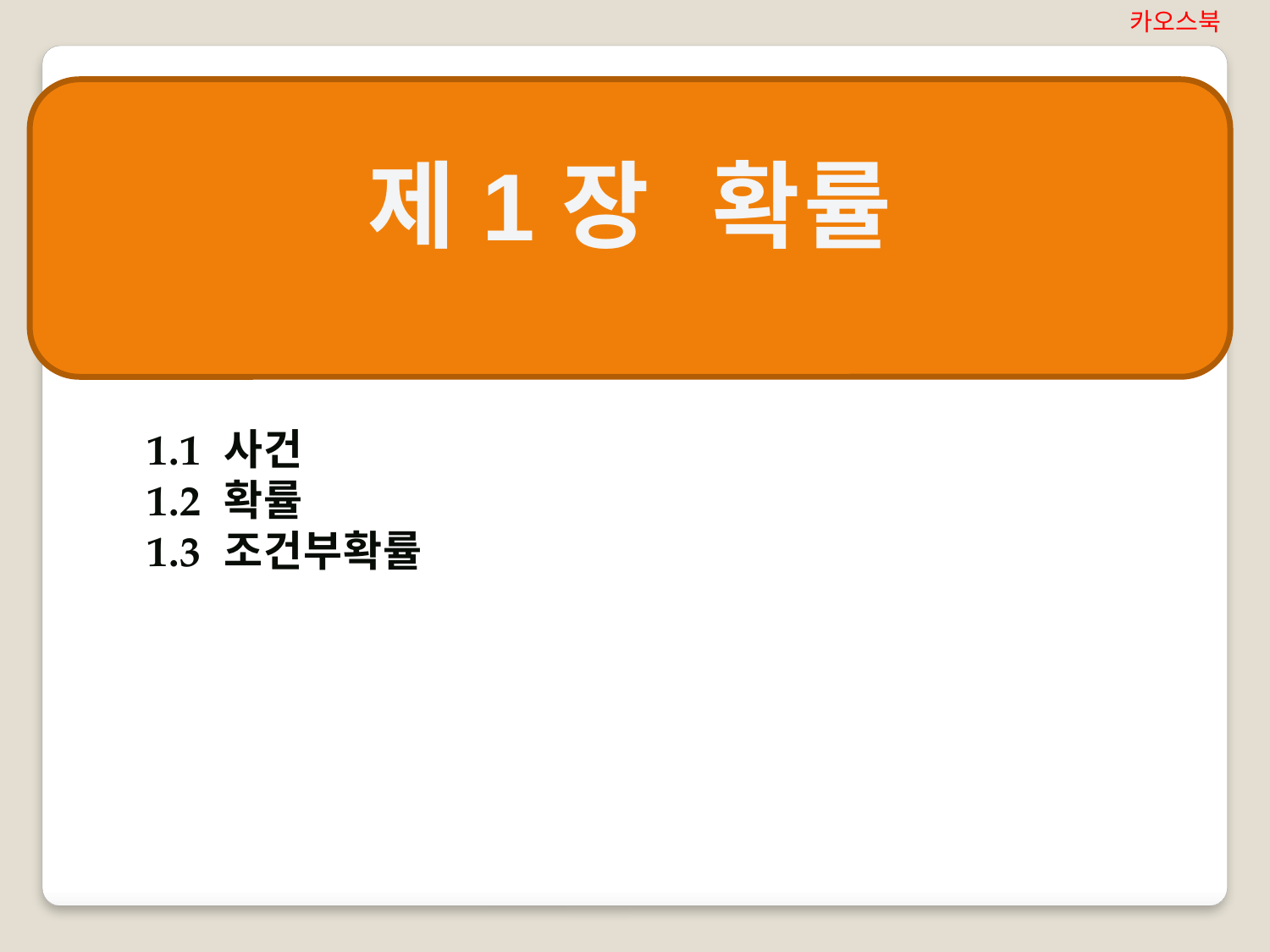

카오스북

제1장  확률
1.1 사건
1.2 확률
1.3 조건부확률